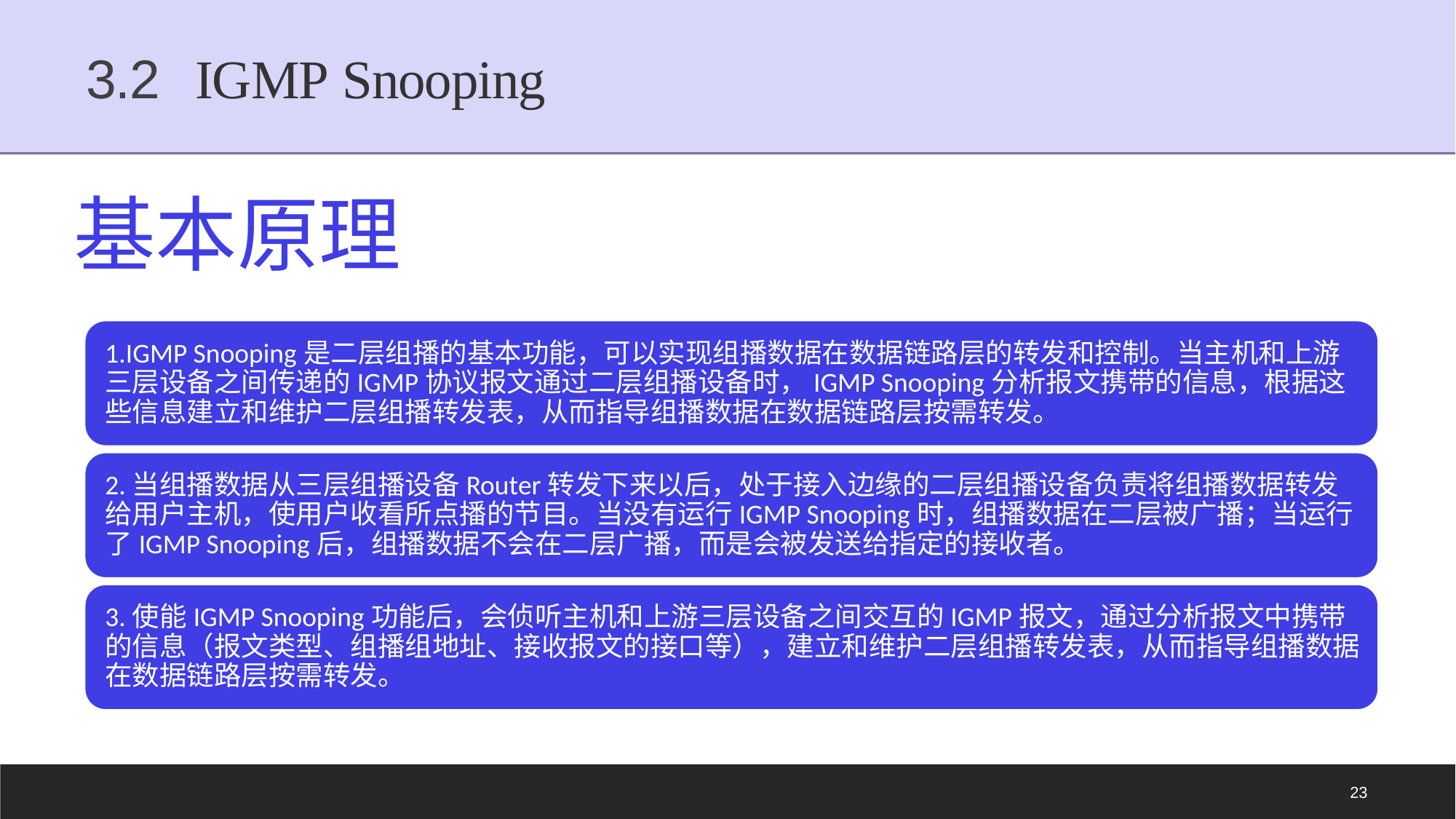

# 3.2	IGMP Snooping
基本原理
1.IGMP Snooping是二层组播的基本功能，可以实现组播数据在数据链路层的转发和控制。当主机和上游三层设备之间传递的IGMP协议报文通过二层组播设备时，IGMP Snooping分析报文携带的信息，根据这些信息建立和维护二层组播转发表，从而指导组播数据在数据链路层按需转发。
2.当组播数据从三层组播设备Router转发下来以后，处于接入边缘的二层组播设备负责将组播数据转发给用户主机，使用户收看所点播的节目。当没有运行IGMP Snooping时，组播数据在二层被广播；当运行了IGMP Snooping后，组播数据不会在二层广播，而是会被发送给指定的接收者。
3.使能IGMP Snooping功能后，会侦听主机和上游三层设备之间交互的IGMP报文，通过分析报文中携带的信息（报文类型、组播组地址、接收报文的接口等），建立和维护二层组播转发表，从而指导组播数据在数据链路层按需转发。
23